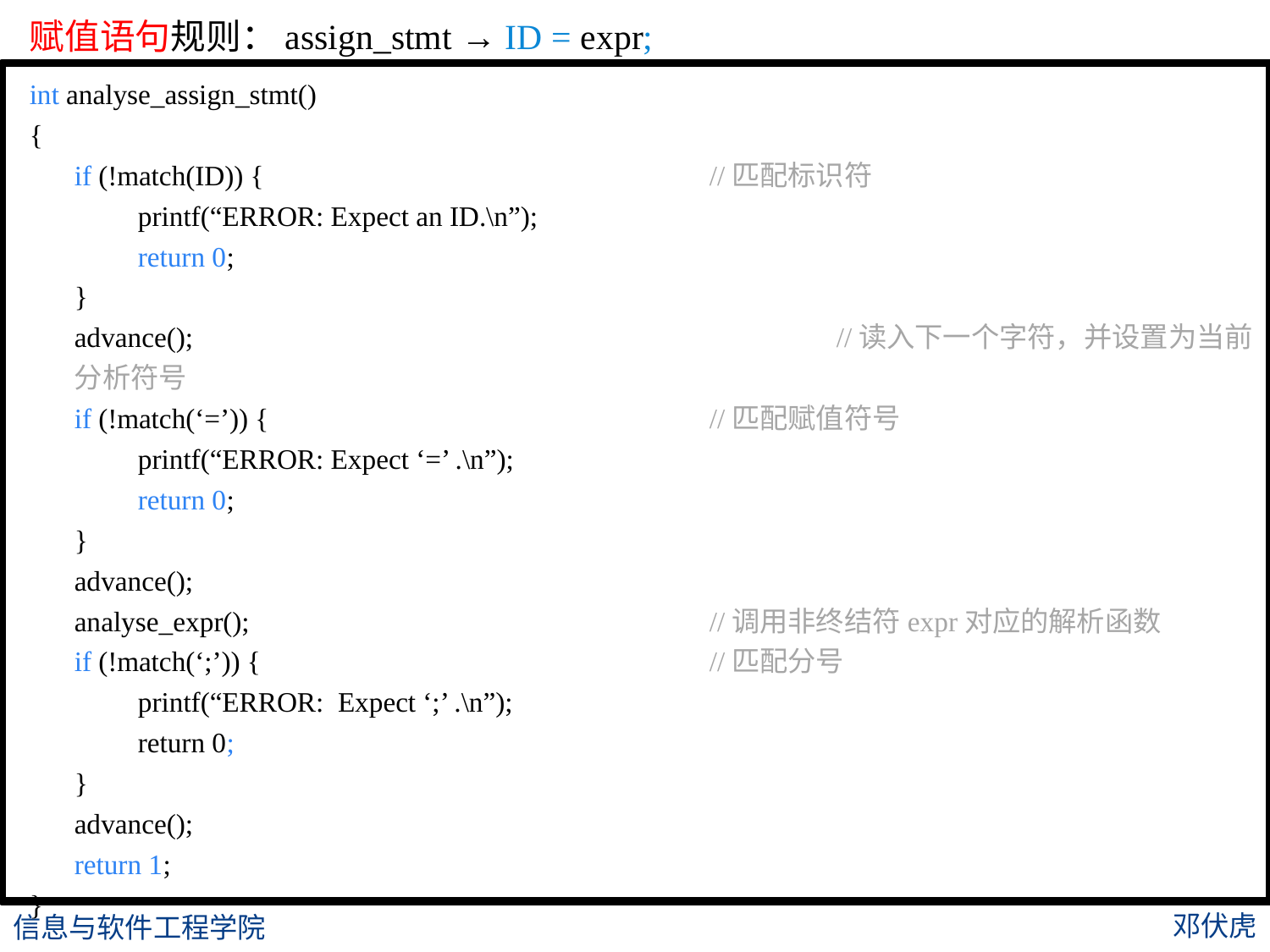

赋值语句规则：assign_stmt → ID = expr;
int analyse_assign_stmt()
{
if (!match(ID)) {  				//匹配标识符
printf(“ERROR: Expect an ID.\n”);
return 0;
}
advance();  					//读入下一个字符，并设置为当前分析符号
if (!match(‘=’)) {  				//匹配赋值符号
printf(“ERROR: Expect ‘=’ .\n”);
return 0;
}
advance();
analyse_expr();  				//调用非终结符expr对应的解析函数
if (!match(‘;’)) {  				//匹配分号
printf(“ERROR:  Expect ‘;’ .\n”);
return 0;
}
advance();
return 1;
}
31
邓伏虎
信息与软件工程学院